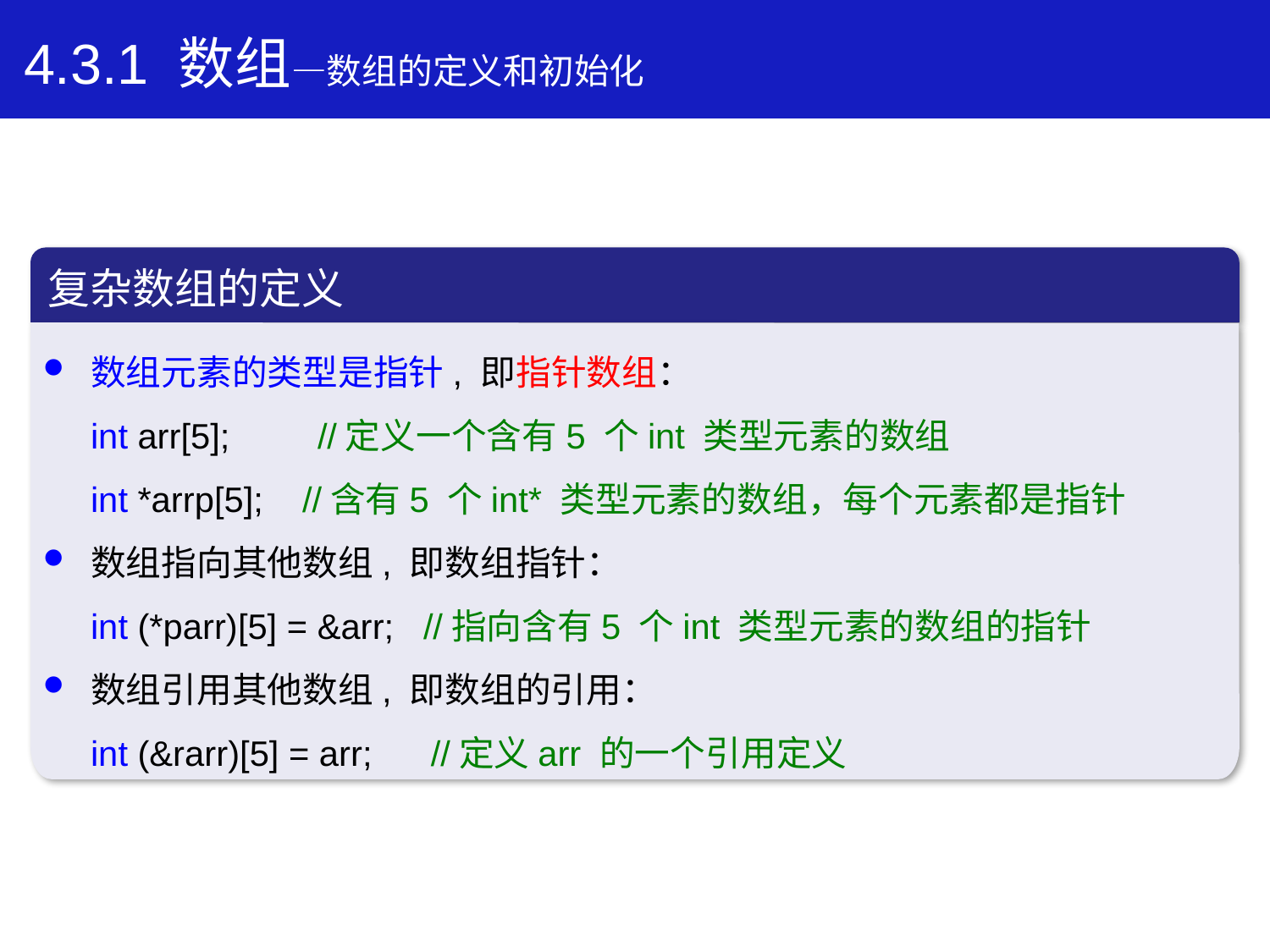

4.3.1 数组—数组的定义和初始化
复杂数组的定义
数组元素的类型是指针, 即指针数组：
int arr[5];         //定义一个含有5 个int 类型元素的数组
int *arrp[5];    //含有5 个int* 类型元素的数组，每个元素都是指针
数组指向其他数组, 即数组指针：
int (*parr)[5] = &arr;   //指向含有5 个int 类型元素的数组的指针
数组引用其他数组, 即数组的引用：
int (&rarr)[5] = arr;      //定义arr 的一个引用定义
41